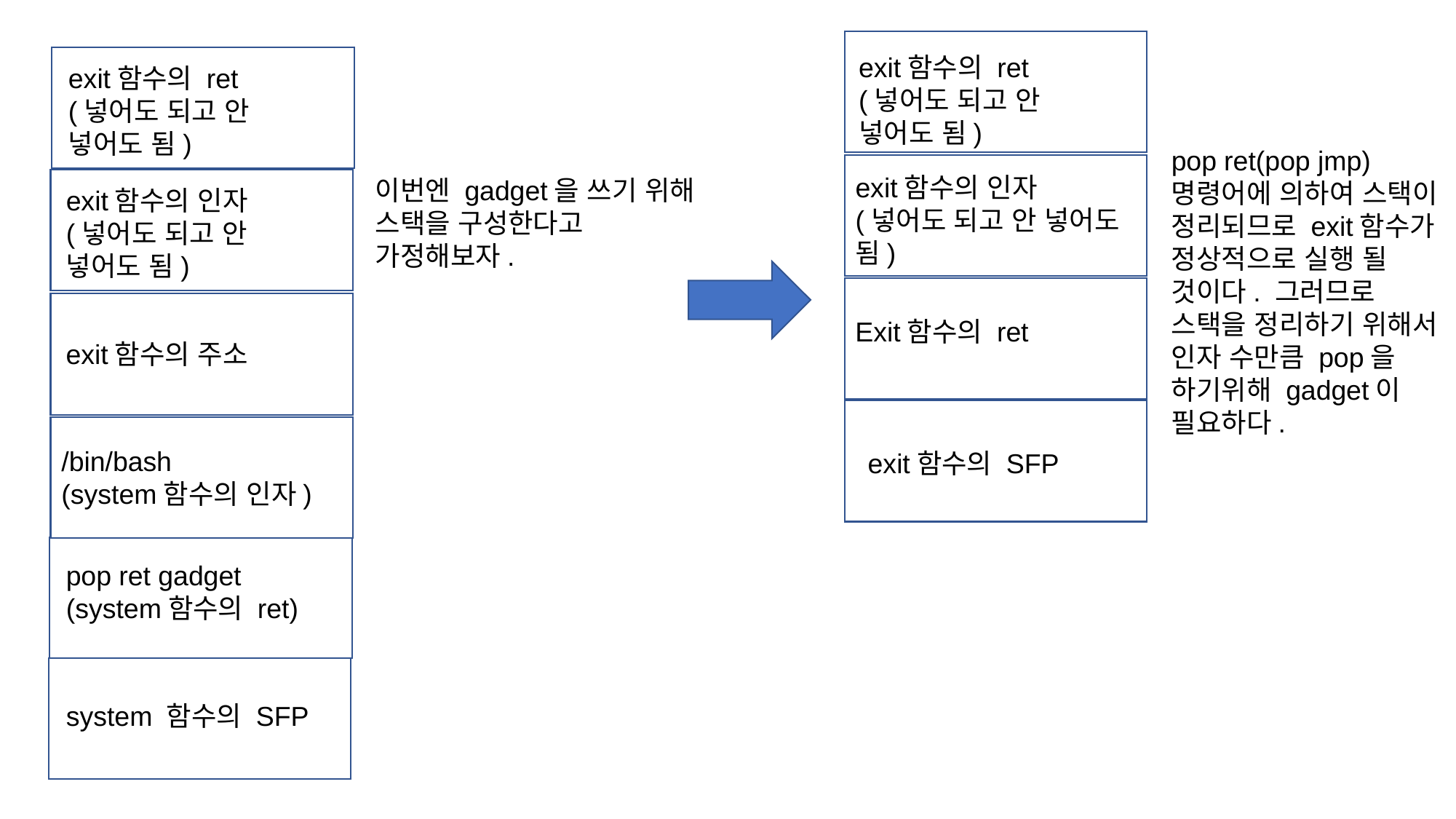

exit함수의 ret
(넣어도 되고 안 넣어도 됨)

exit함수의 ret
(넣어도 되고 안 넣어도 됨)
pop ret(pop jmp) 명령어에 의하여 스택이 정리되므로 exit함수가 정상적으로 실행 될 것이다. 그러므로 스택을 정리하기 위해서 인자 수만큼 pop을 하기위해 gadget이 필요하다.

exit함수의 인자
(넣어도 되고 안 넣어도 됨)

이번엔 gadget을 쓰기 위해 스택을 구성한다고 가정해보자.

exit함수의 인자
(넣어도 되고 안 넣어도 됨)

Exit함수의 ret
exit함수의 주소

/bin/bash
(system함수의 인자)
exit함수의 SFP

pop ret gadget
(system함수의 ret)

system 함수의 SFP